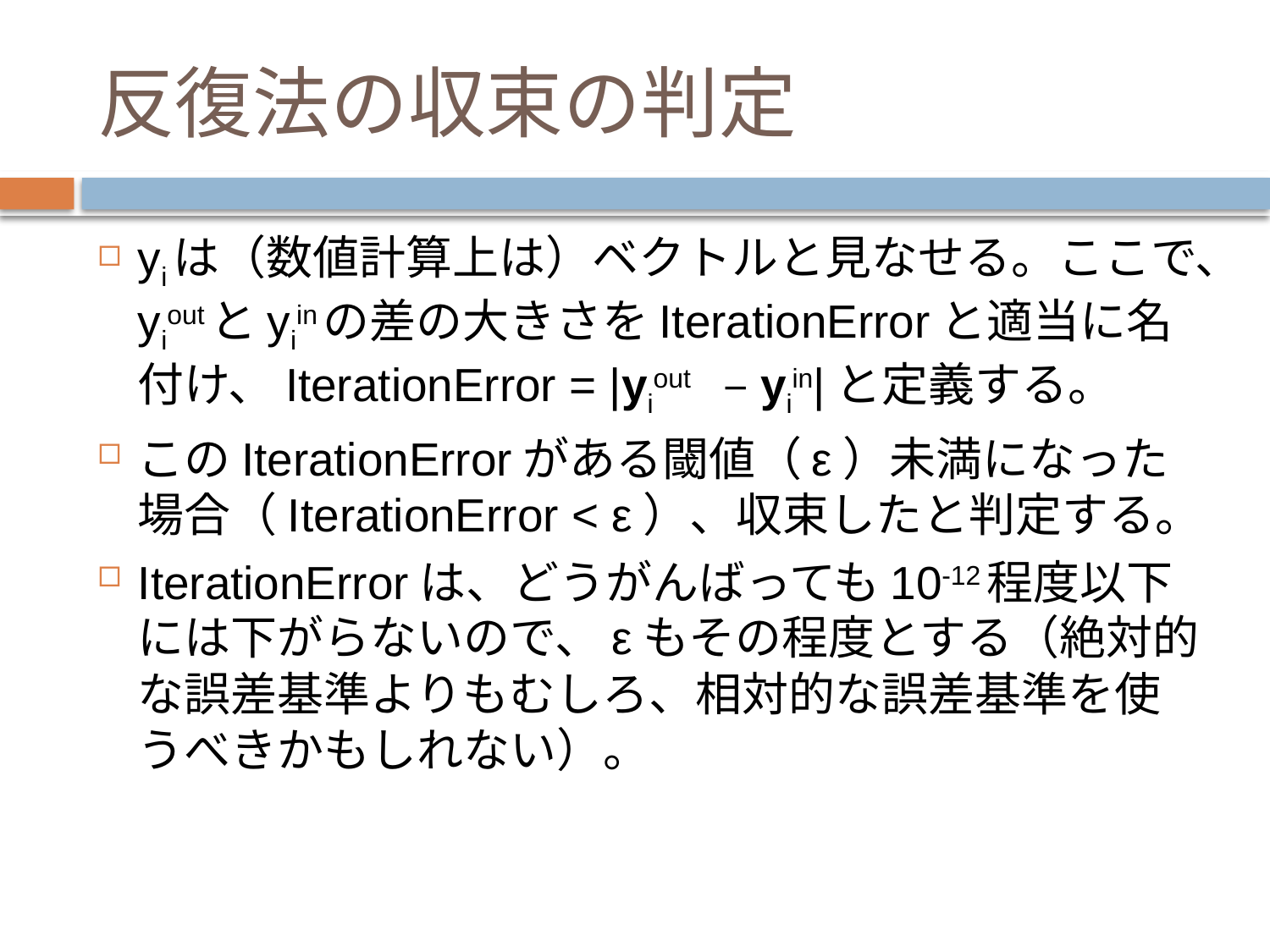

# 反復法の収束の判定
yiは（数値計算上は）ベクトルと見なせる。ここで、yioutとyiinの差の大きさをIterationErrorと適当に名付け、IterationError = |yiout　– yiin|と定義する。
このIterationErrorがある閾値（ε）未満になった場合（IterationError < ε）、収束したと判定する。
IterationErrorは、どうがんばっても10-12程度以下には下がらないので、εもその程度とする（絶対的な誤差基準よりもむしろ、相対的な誤差基準を使うべきかもしれない）。